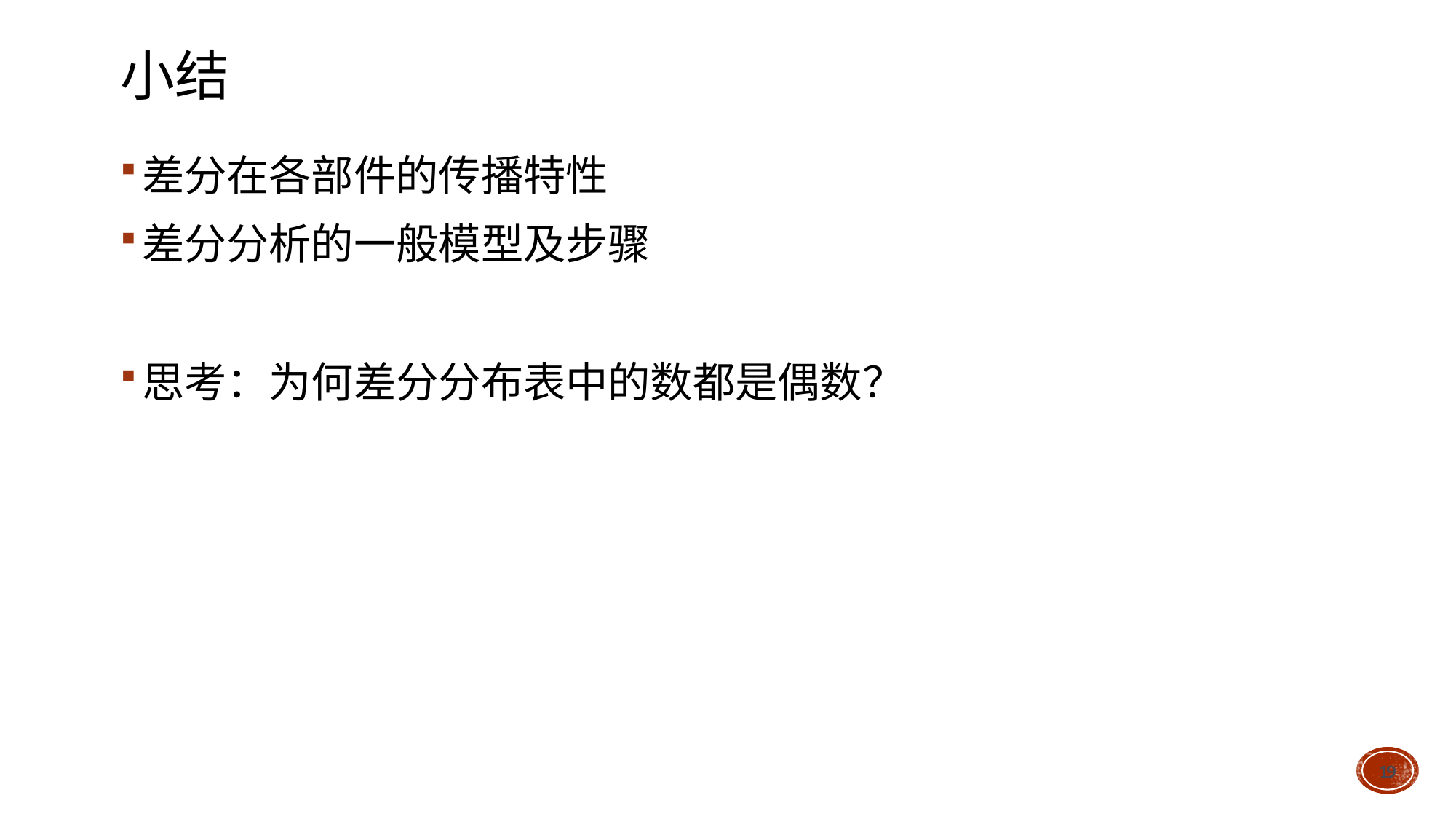

# 小结
差分在各部件的传播特性
差分分析的一般模型及步骤

思考：为何差分分布表中的数都是偶数？

19